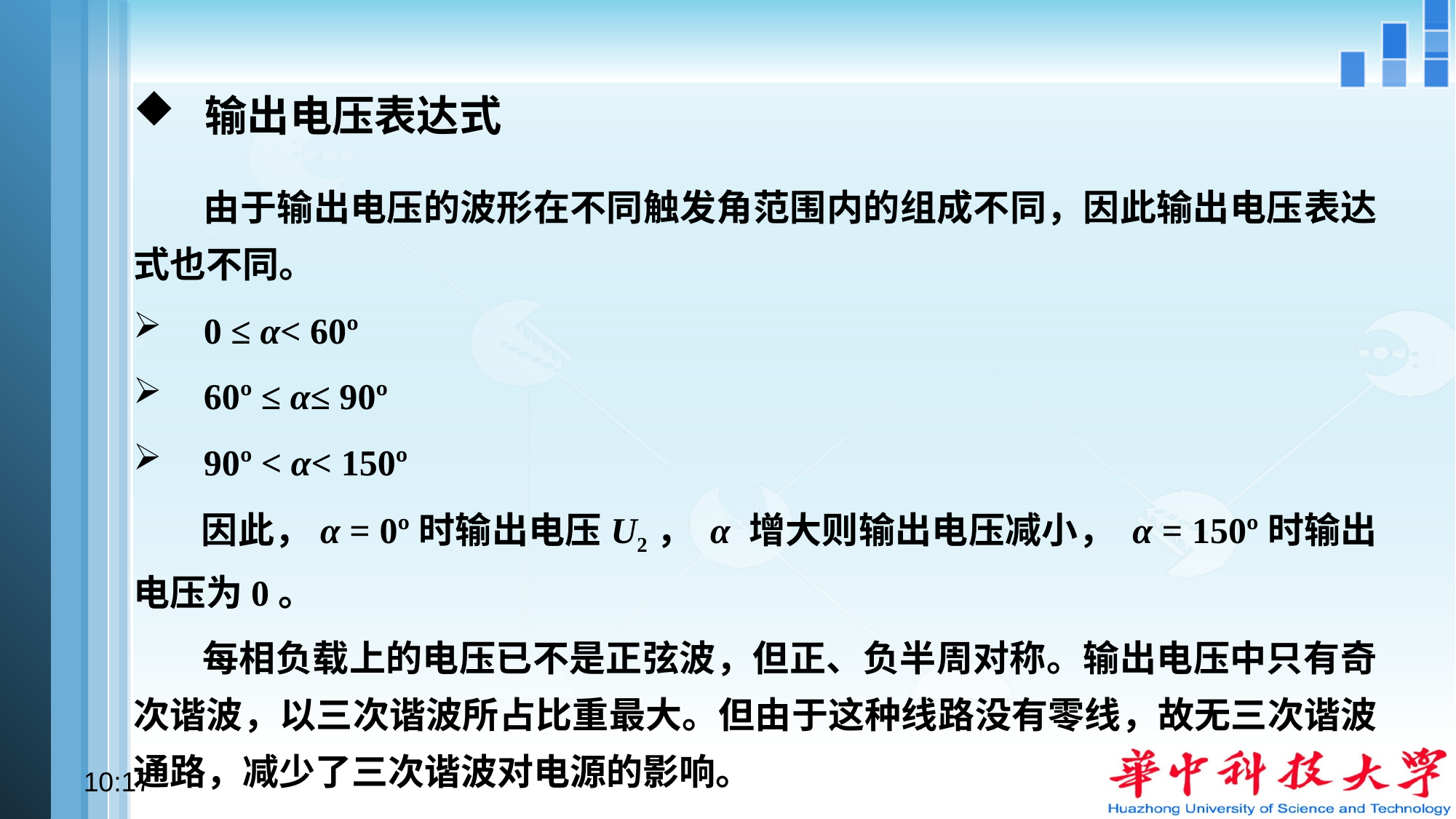

输出电压表达式
       由于输出电压的波形在不同触发角范围内的组成不同，因此输出电压表达式也不同。
    0 ≤ α< 60º
    60º ≤ α≤ 90º
    90º < α< 150º
       因此，α = 0º时输出电压U2， α 增大则输出电压减小， α = 150º时输出电压为0。
       每相负载上的电压已不是正弦波，但正、负半周对称。输出电压中只有奇次谐波，以三次谐波所占比重最大。但由于这种线路没有零线，故无三次谐波通路，减少了三次谐波对电源的影响。
10:17